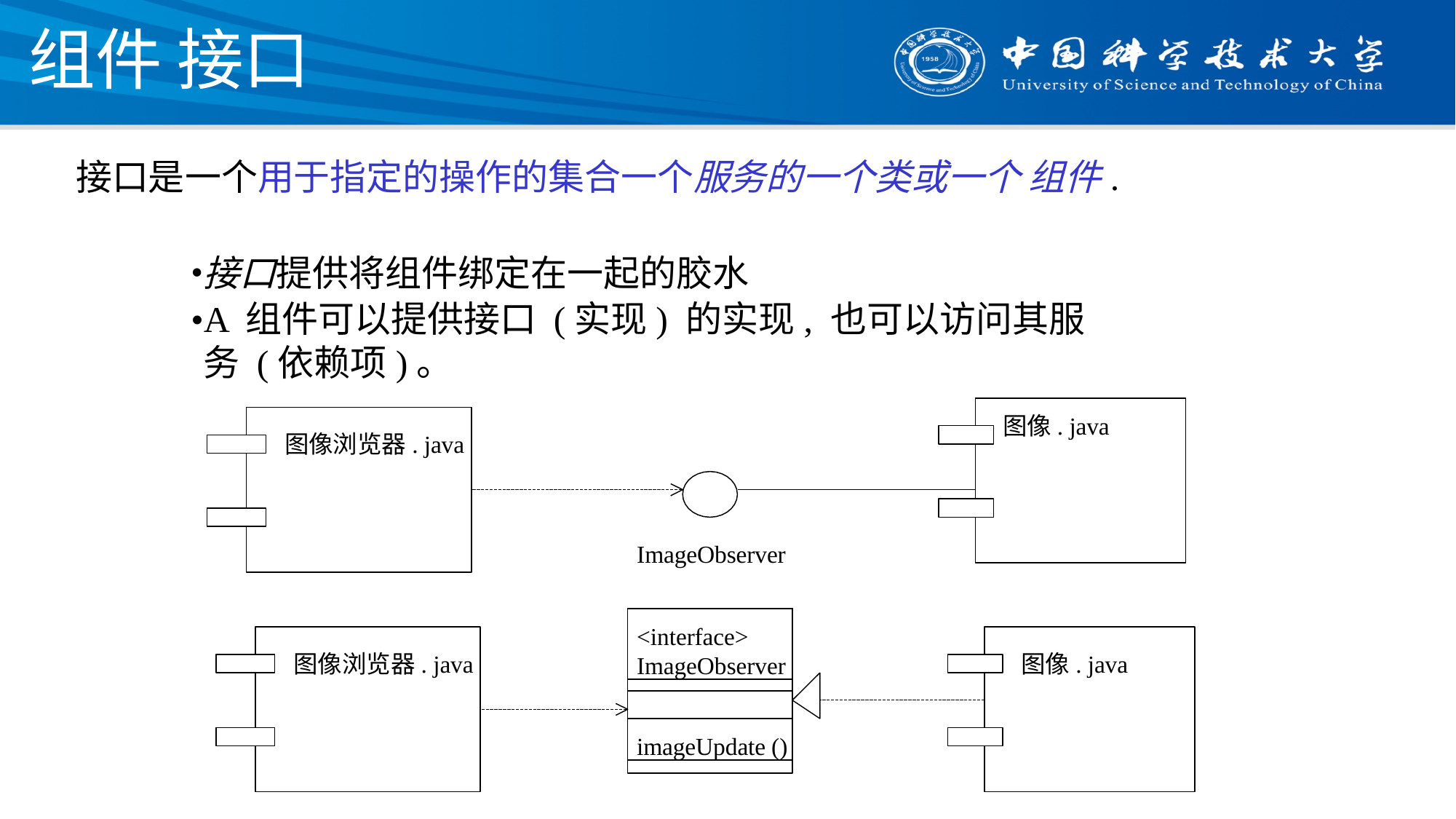

# 组件 接口
接口是一个用于指定的操作的集合一个服务的一个类或一个 组件.
接口提供将组件绑定在一起的胶水
•A 组件可以提供接口 (实现) 的实现, 也可以访问其服务 (依赖项)。

图像. java

图像浏览器. java

ImageObserver

<interface> ImageObserver

图像浏览器. java
图像. java

imageUpdate ()